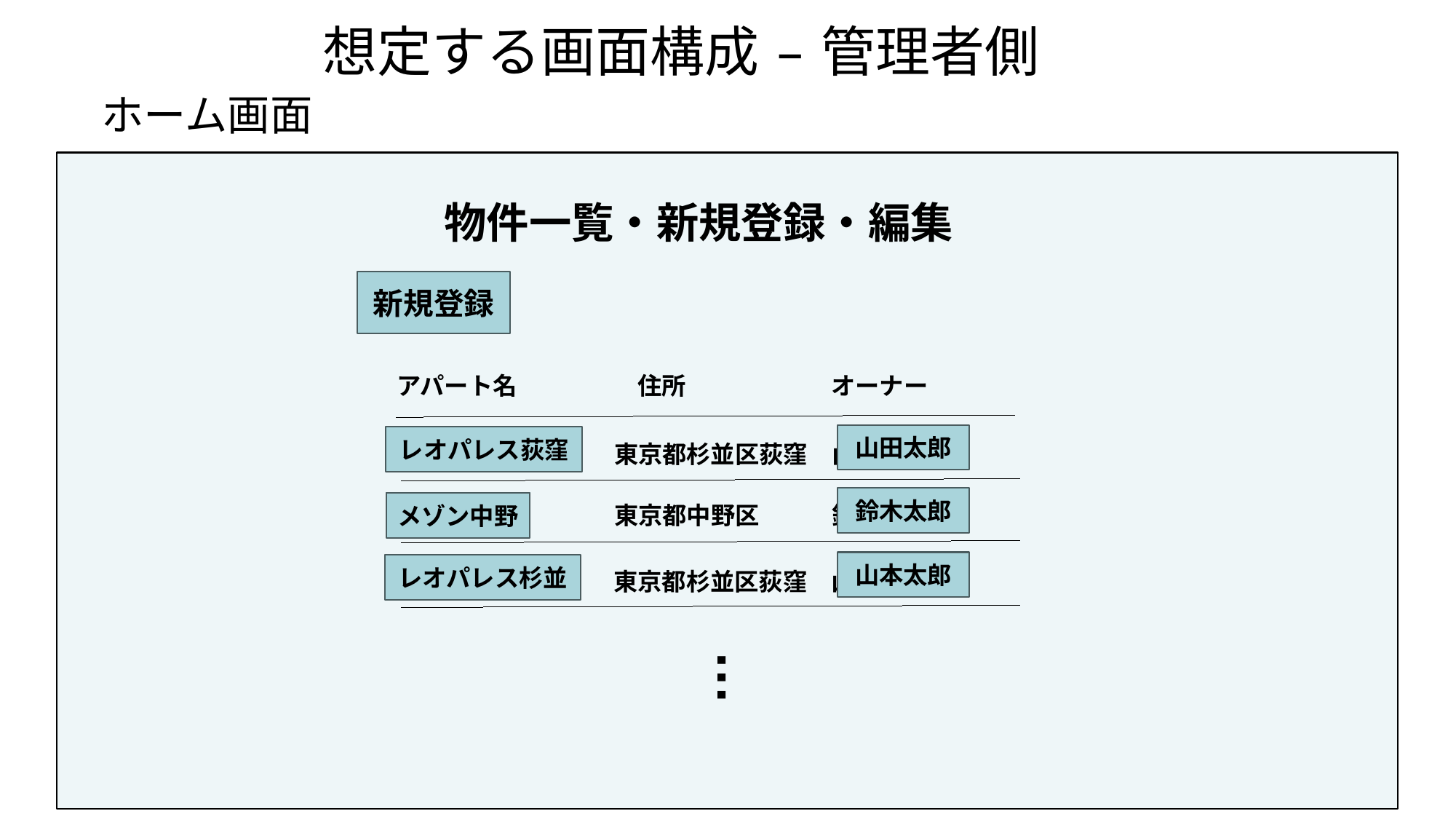

想定する画面構成 – 管理者側
ホーム画面

物件一覧・新規登録・編集
新規登録
アパート名　　　　　住所　　　　　　オーナー
山田太郎
レオパレス荻窪
レオパレス荻窪　　東京都杉並区荻窪　山田 太郎

鈴木太郎

メゾン中野
メゾン中野　　　　東京都中野区　　　鈴木 太郎
山本太郎
レオパレス杉並
アパート荻窪　　　東京都杉並区荻窪　山田 太郎

…